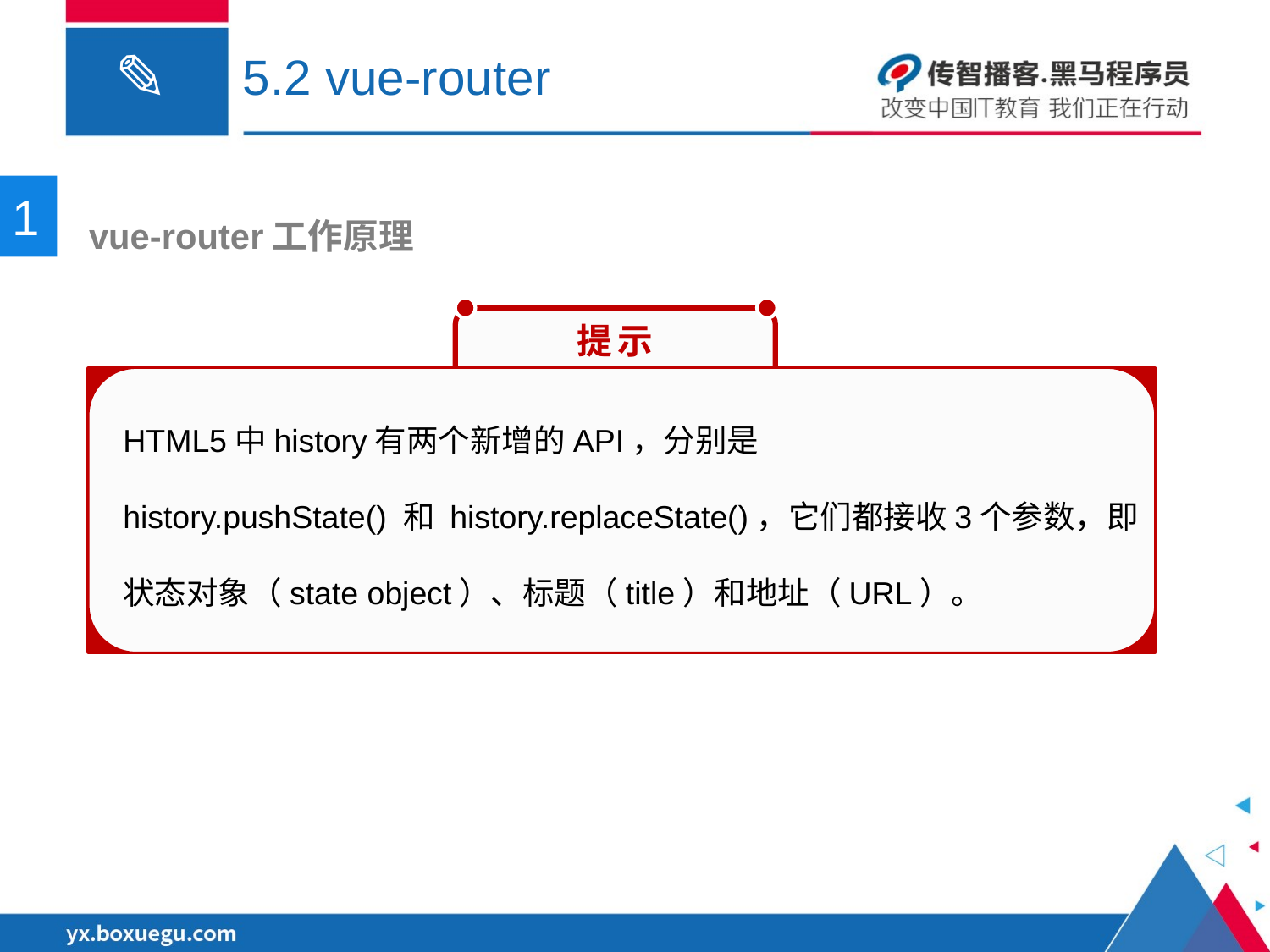

# 5.2 vue-router

1
  vue-router工作原理

　提示

HTML5中history有两个新增的API，分别是history.pushState() 和 history.replaceState()，它们都接收3个参数，即状态对象（state object）、标题（title）和地址（URL）。